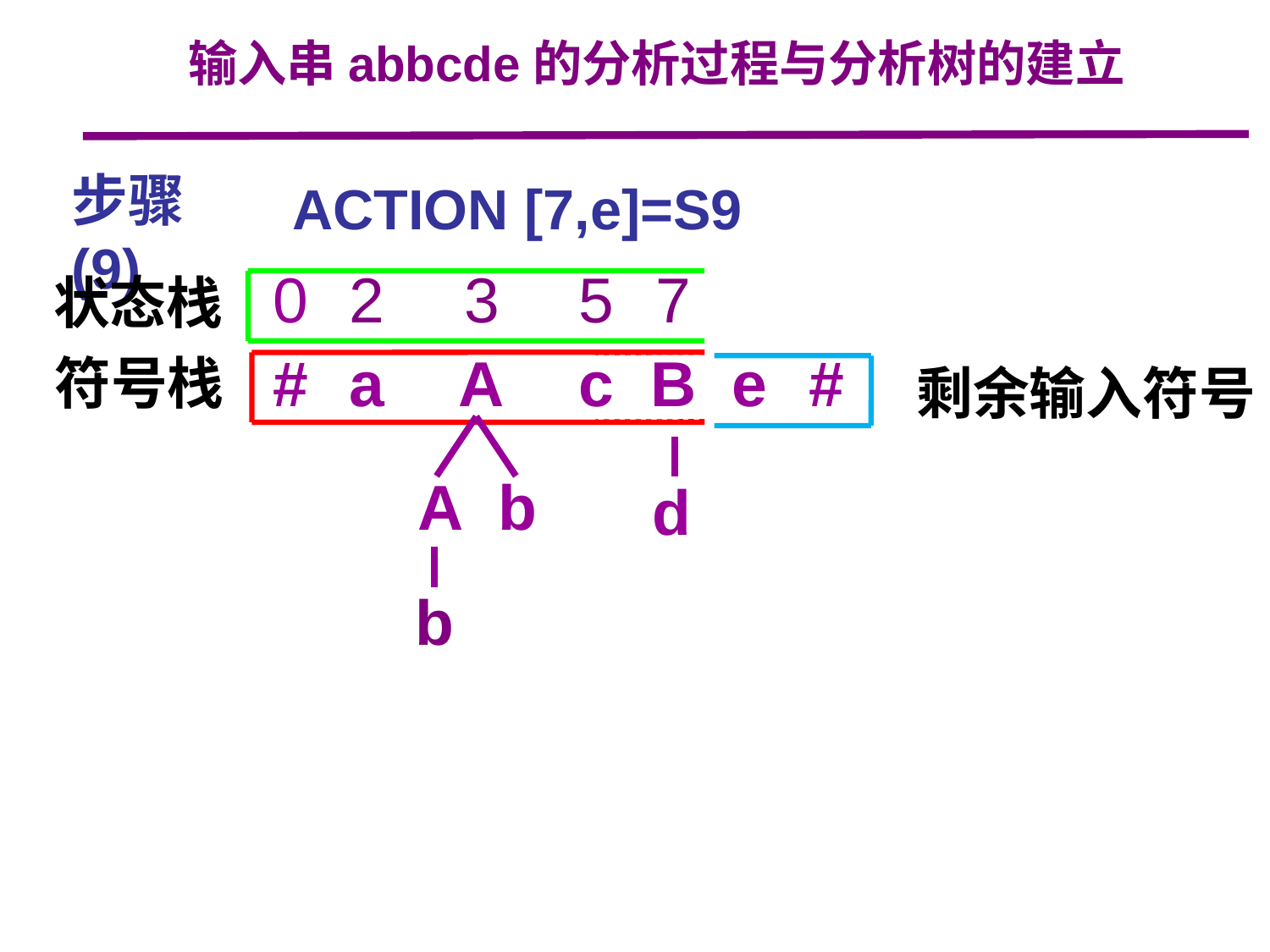

输入串abbcde的分析过程与分析树的建立

步骤(9)

ACTION [7,e]=S9
| 0 | 2 | 3 | 5 | 7 |  |  |
| --- | --- | --- | --- | --- | --- | --- |
| # | a | A | c | B | e | # |
状态栈

符号栈
剩余输入符号
d
| A | b |
| --- | --- |
b